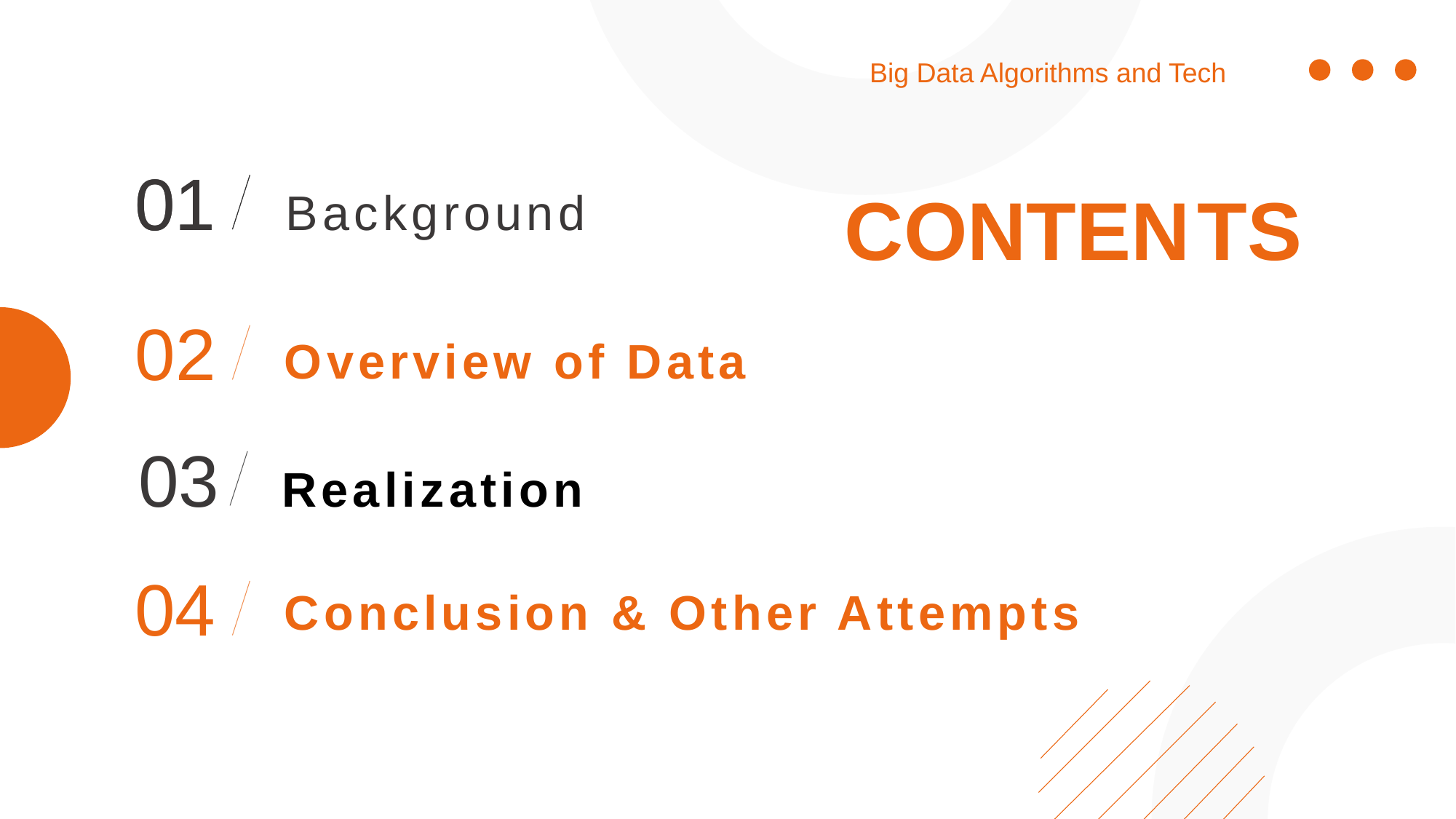

行业PPT模板http://www.1ppt.com/hangye/

Big Data Algorithms and Tech​

Background
01
01
CONTEN  TS
 Overview of Data
02

03
 Realization

04
 Conclusion & Other Attempts